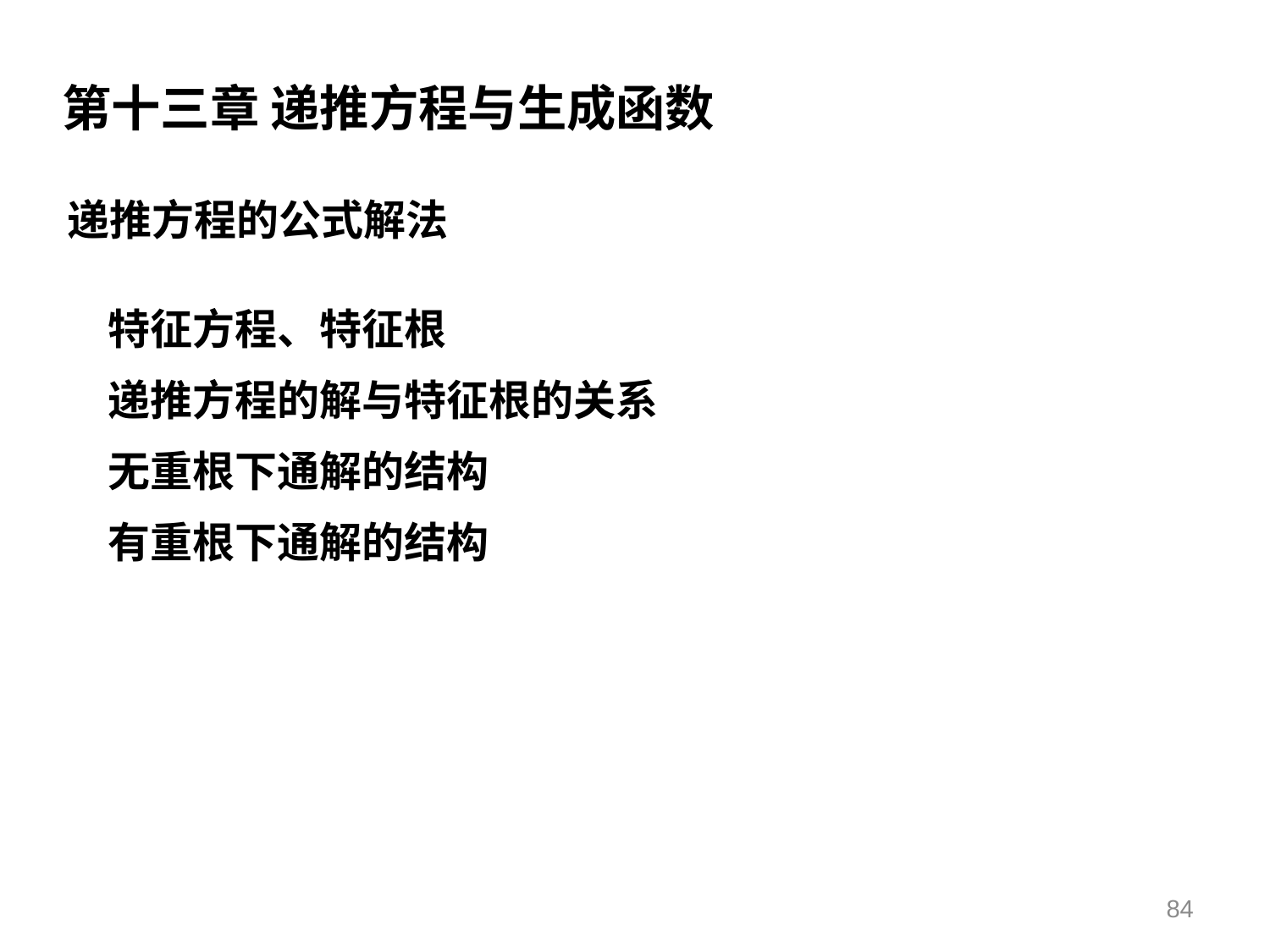

# 第十三章 递推方程与生成函数
递推方程的公式解法
特征方程、特征根
递推方程的解与特征根的关系
无重根下通解的结构
有重根下通解的结构

84